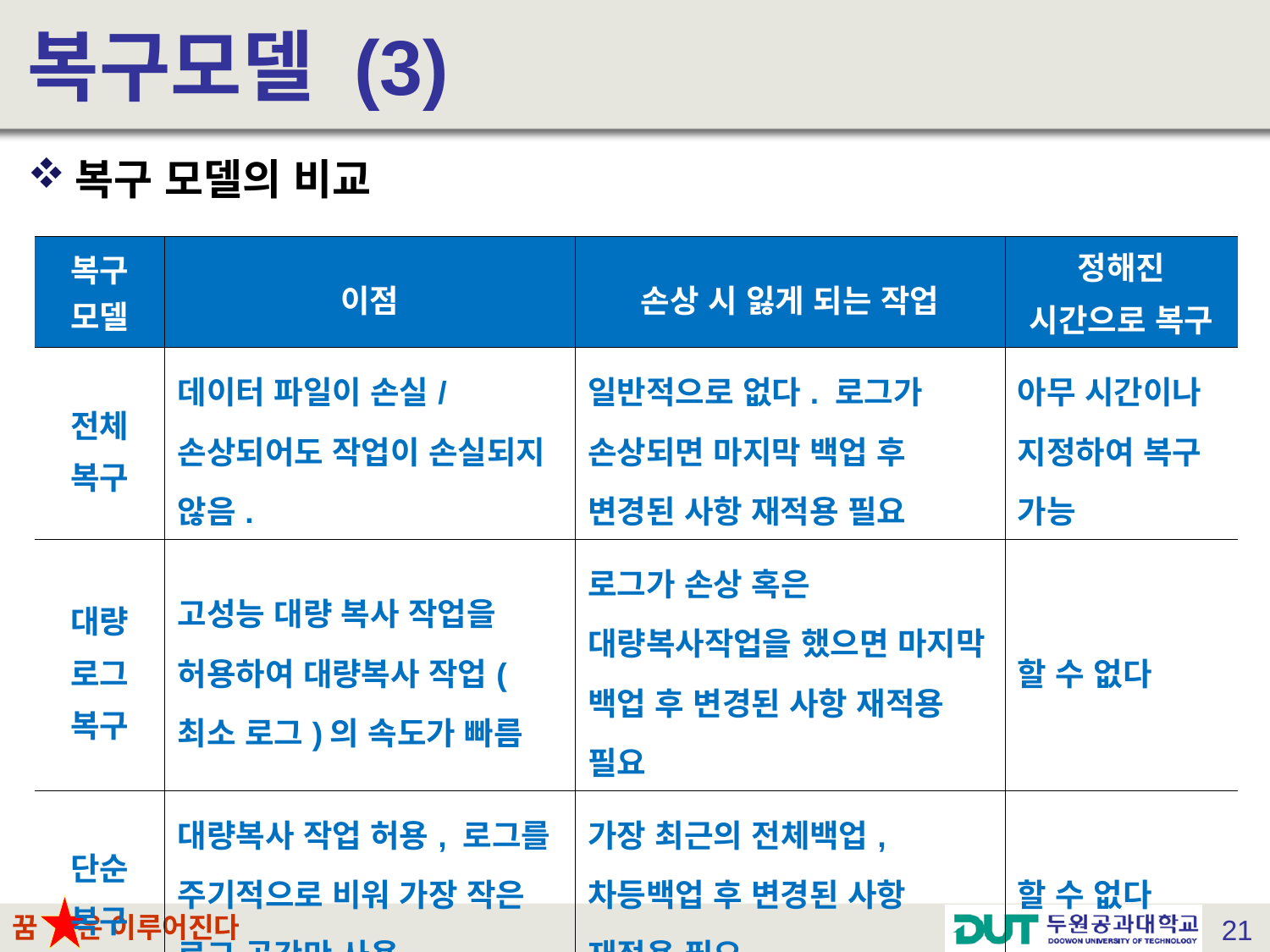

# 복구모델 (3)
복구 모델의 비교
| 복구 모델 | 이점 | 손상 시 잃게 되는 작업 | 정해진 시간으로 복구 |
| --- | --- | --- | --- |
| 전체 복구 | 데이터 파일이 손실/손상되어도 작업이 손실되지 않음. | 일반적으로 없다. 로그가 손상되면 마지막 백업 후 변경된 사항 재적용 필요 | 아무 시간이나 지정하여 복구 가능 |
| 대량 로그 복구 | 고성능 대량 복사 작업을 허용하여 대량복사 작업(최소 로그)의 속도가 빠름 | 로그가 손상 혹은 대량복사작업을 했으면 마지막 백업 후 변경된 사항 재적용 필요 | 할 수 없다 |
| 단순 복구 | 대량복사 작업 허용, 로그를 주기적으로 비워 가장 작은 로그 공간만 사용 | 가장 최근의 전체백업, 차등백업 후 변경된 사항 재적용 필요 | 할 수 없다 |